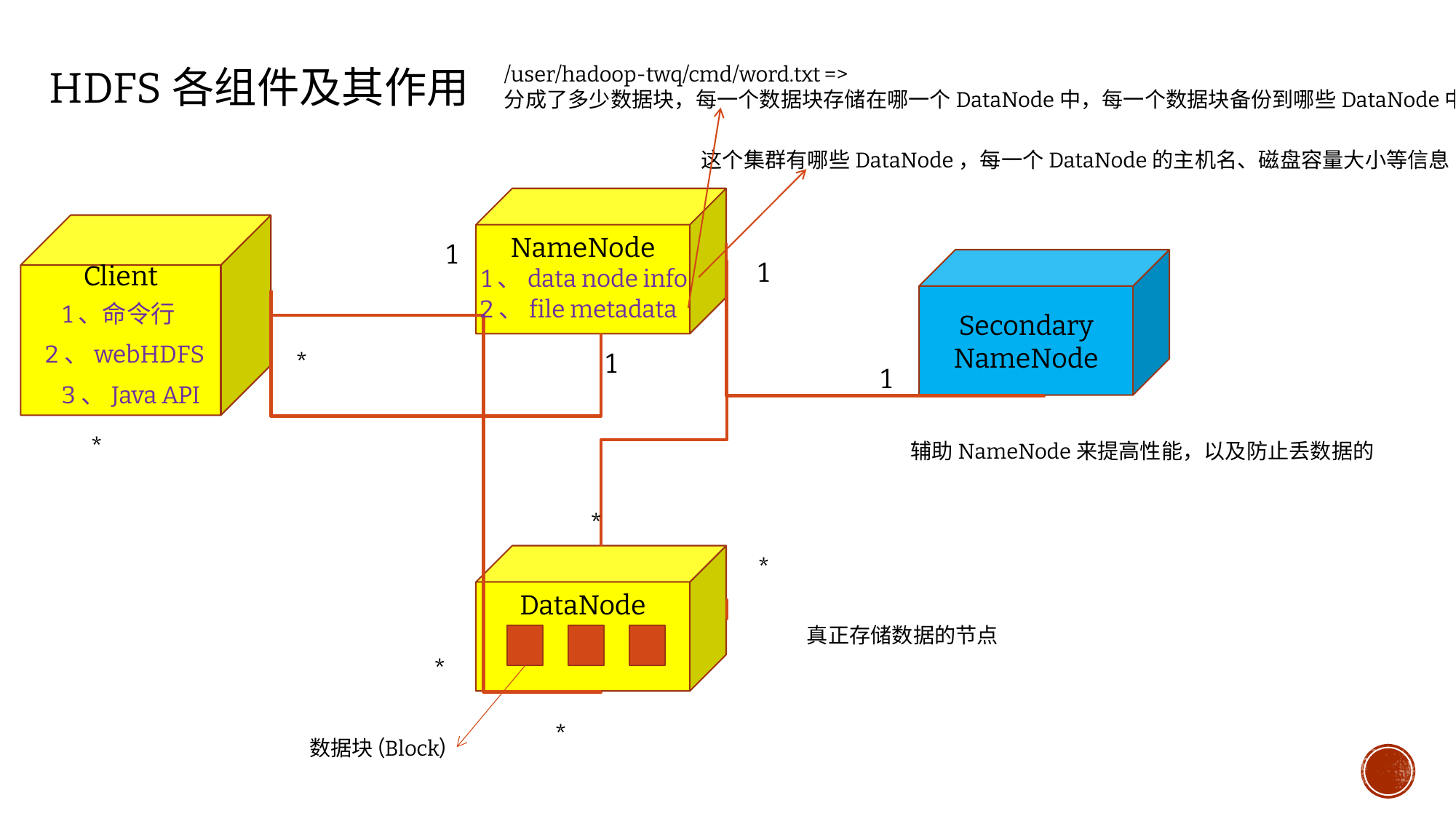

HDFS各组件及其作用
/user/hadoop-twq/cmd/word.txt =>
分成了多少数据块，每一个数据块存储在哪一个DataNode中，每一个数据块备份到哪些DataNode中
这个集群有哪些DataNode，每一个DataNode的主机名、磁盘容量大小等信息
NameNode

Client

1
1
Secondary
NameNode
1、data node info
2、file metadata
1、命令行
2、webHDFS
*
1
1
3、Java API
*
辅助NameNode来提高性能，以及防止丢数据的
*
DataNode

*
真正存储数据的节点

*
*
数据块(Block)